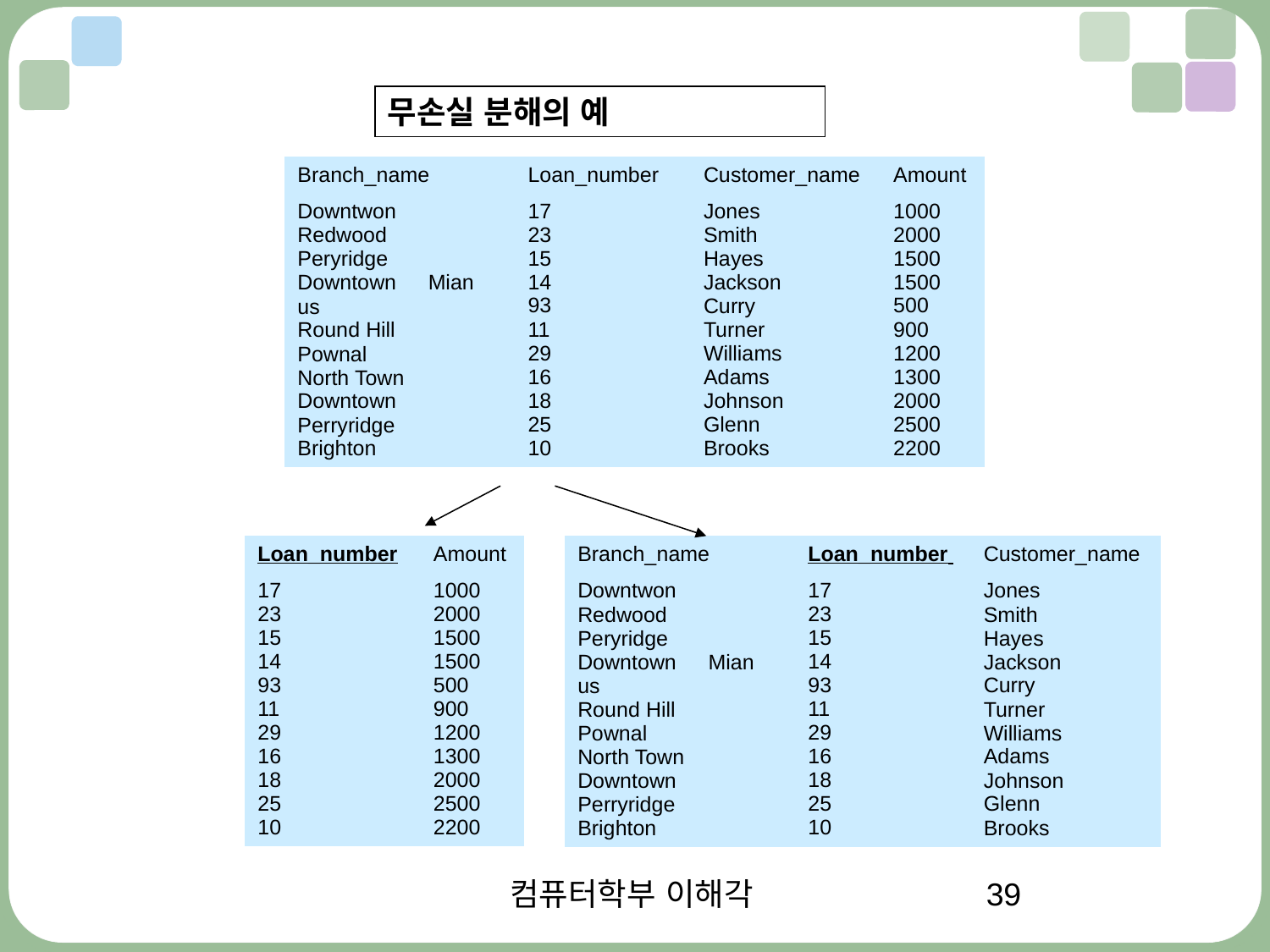

무손실 분해의 예
| Branch\_name | Loan\_number | Customer\_name | Amount |
| --- | --- | --- | --- |
| Downtwon       Redwood        Peryridge        Downtown      Mian us Round Hill Pownal North Town Downtown Perryridge Brighton | 17 23 15 14 93 11 29 16 18 25 10 | Jones   Smith Hayes Jackson Curry Turner Williams Adams Johnson Glenn Brooks | 1000 2000 1500 1500 500 900 1200 1300 2000 2500 2200 |

| Loan\_number | Amount |
| --- | --- |
| 17 23 15 14 93 11 29 16 18 25 10 | 1000 2000 1500 1500 500 900 1200 1300 2000 2500 2200 |
| Branch\_name | Loan\_number | Customer\_name |
| --- | --- | --- |
| Downtwon       Redwood        Peryridge        Downtown      Mian us Round Hill Pownal North Town Downtown Perryridge Brighton | 17 23 15 14 93 11 29 16 18 25 10 | Jones   Smith Hayes Jackson Curry Turner Williams Adams Johnson Glenn Brooks |

컴퓨터학부 이해각
39